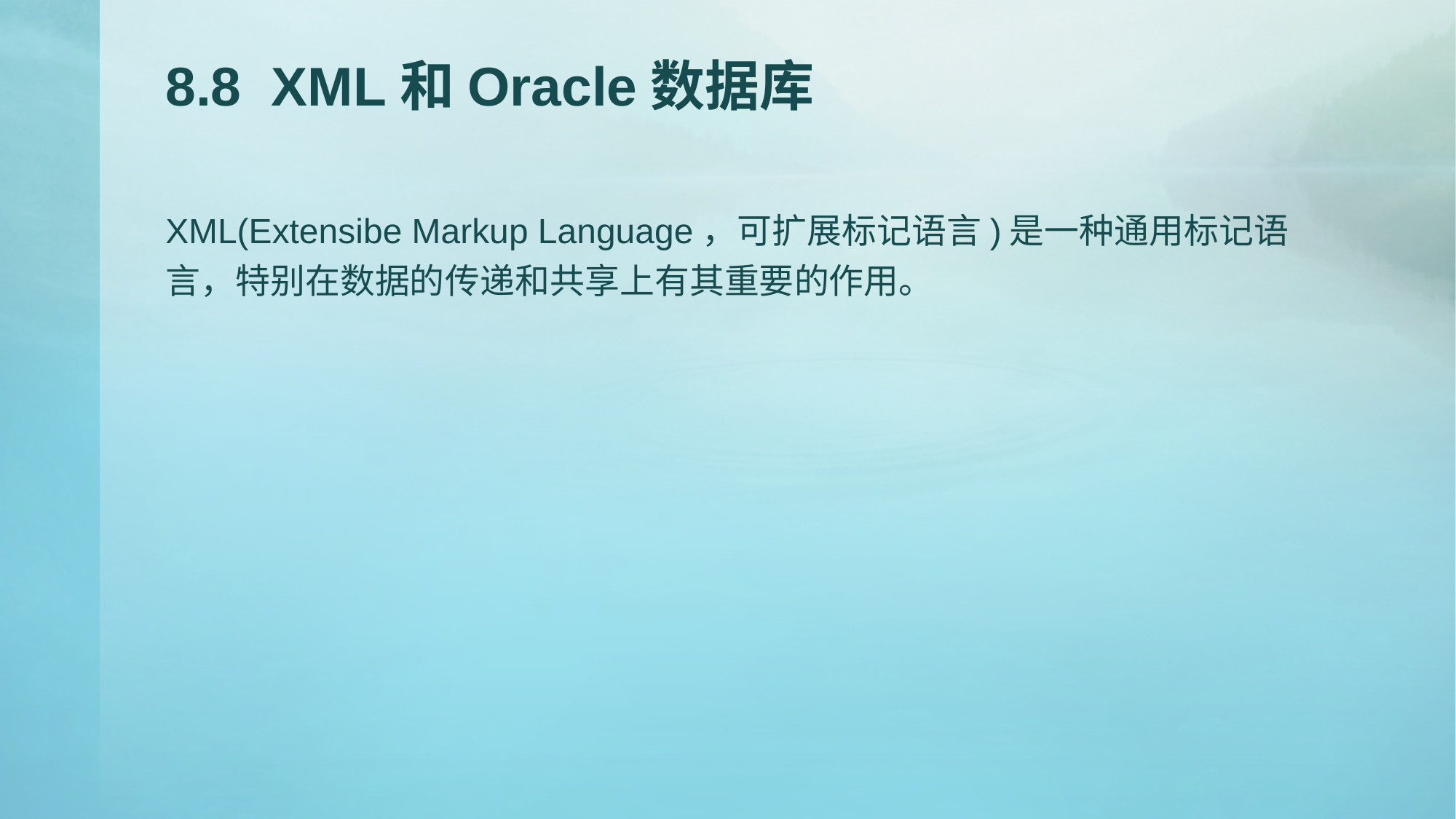

# 8.8  XML和Oracle数据库
XML(Extensibe Markup Language，可扩展标记语言)是一种通用标记语言，特别在数据的传递和共享上有其重要的作用。